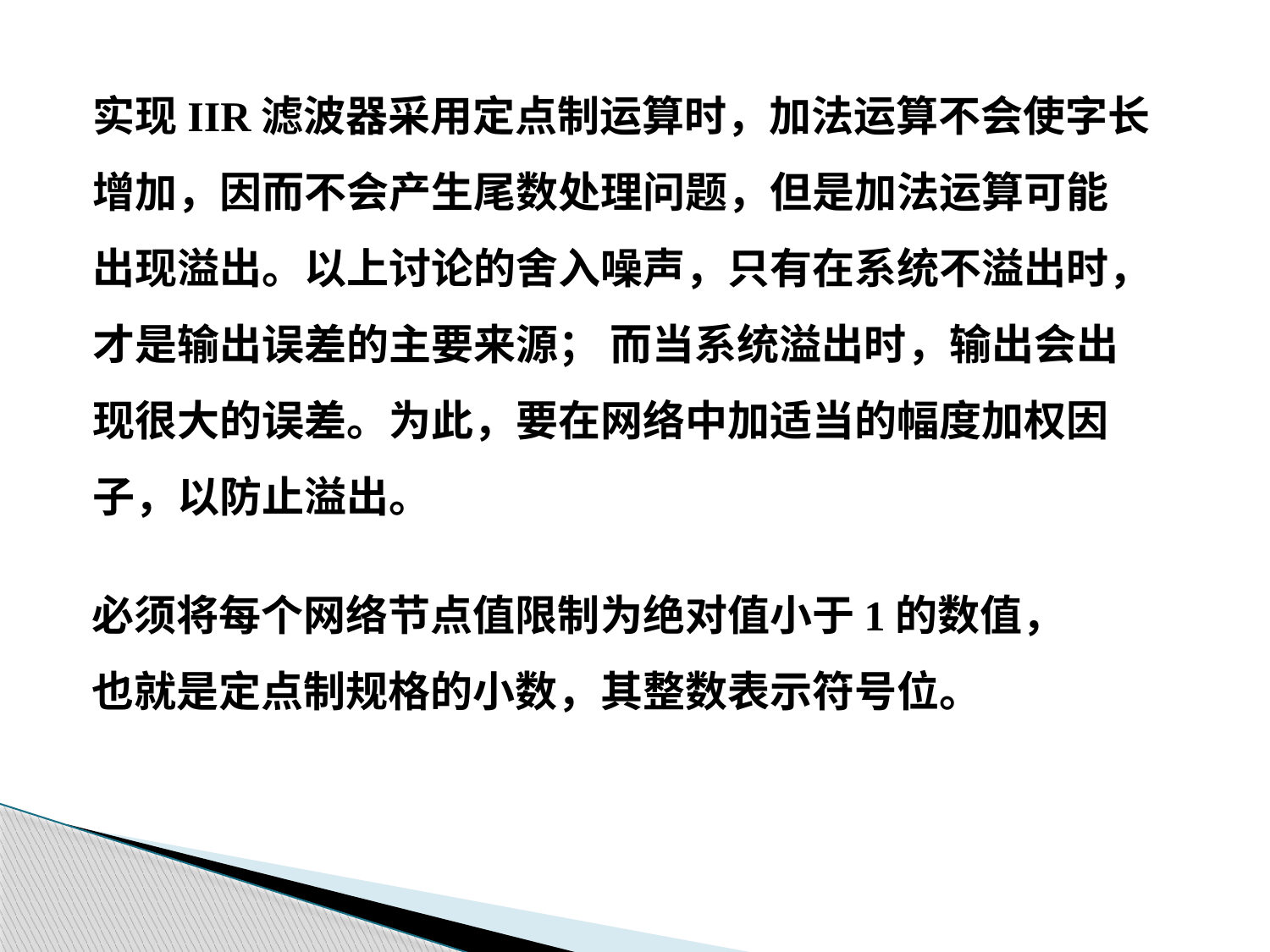

实现IIR滤波器采用定点制运算时，加法运算不会使字长
增加，因而不会产生尾数处理问题，但是加法运算可能
出现溢出。以上讨论的舍入噪声，只有在系统不溢出时，
才是输出误差的主要来源； 而当系统溢出时，输出会出
现很大的误差。为此，要在网络中加适当的幅度加权因
子，以防止溢出。
必须将每个网络节点值限制为绝对值小于1的数值，
也就是定点制规格的小数，其整数表示符号位。